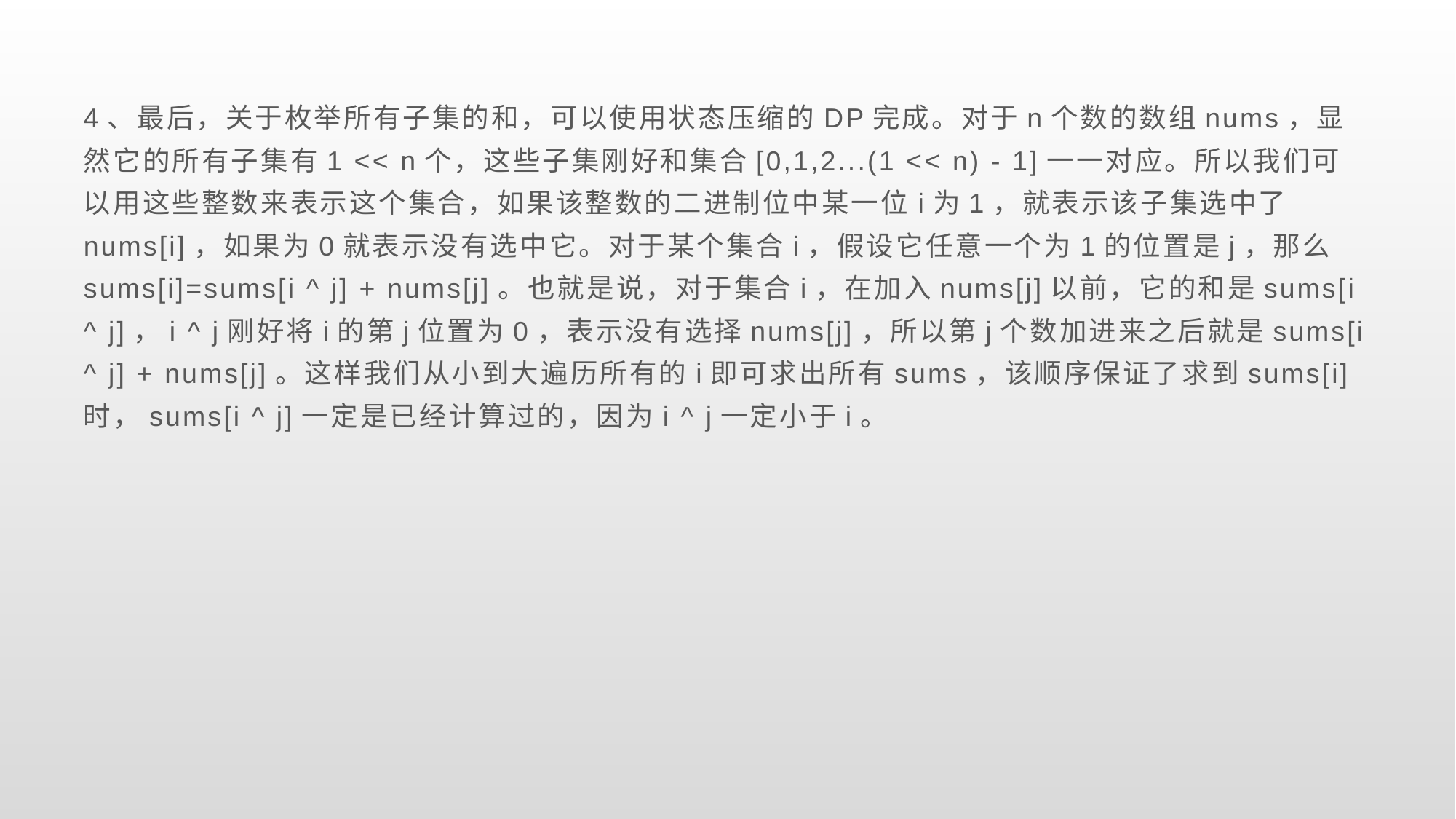

4、最后，关于枚举所有子集的和，可以使用状态压缩的DP完成。对于n个数的数组nums，显然它的所有子集有1 << n个，这些子集刚好和集合[0,1,2...(1 << n) - 1]一一对应。所以我们可以用这些整数来表示这个集合，如果该整数的二进制位中某一位i为1，就表示该子集选中了nums[i]，如果为0就表示没有选中它。对于某个集合i，假设它任意一个为1的位置是j，那么sums[i]=sums[i ^ j] + nums[j]。也就是说，对于集合i，在加入nums[j]以前，它的和是sums[i ^ j]，i ^ j刚好将i的第j位置为0，表示没有选择nums[j]，所以第j个数加进来之后就是sums[i ^ j] + nums[j]。这样我们从小到大遍历所有的i即可求出所有sums，该顺序保证了求到sums[i]时，sums[i ^ j]一定是已经计算过的，因为i ^ j一定小于i。